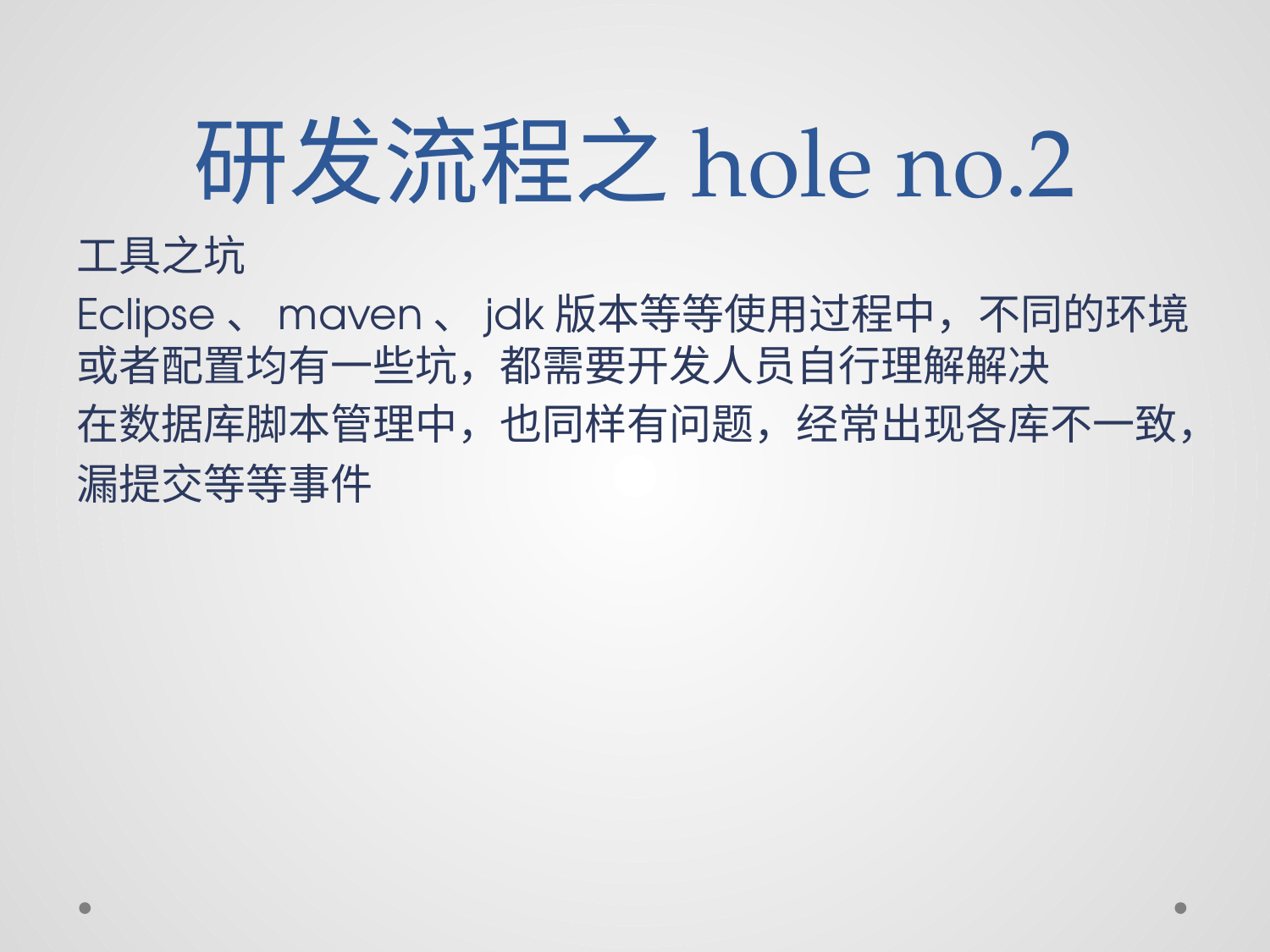

# 研发流程之hole no.2
工具之坑
Eclipse、maven、jdk版本等等使用过程中，不同的环境或者配置均有一些坑，都需要开发人员自行理解解决
在数据库脚本管理中，也同样有问题，经常出现各库不一致，
漏提交等等事件